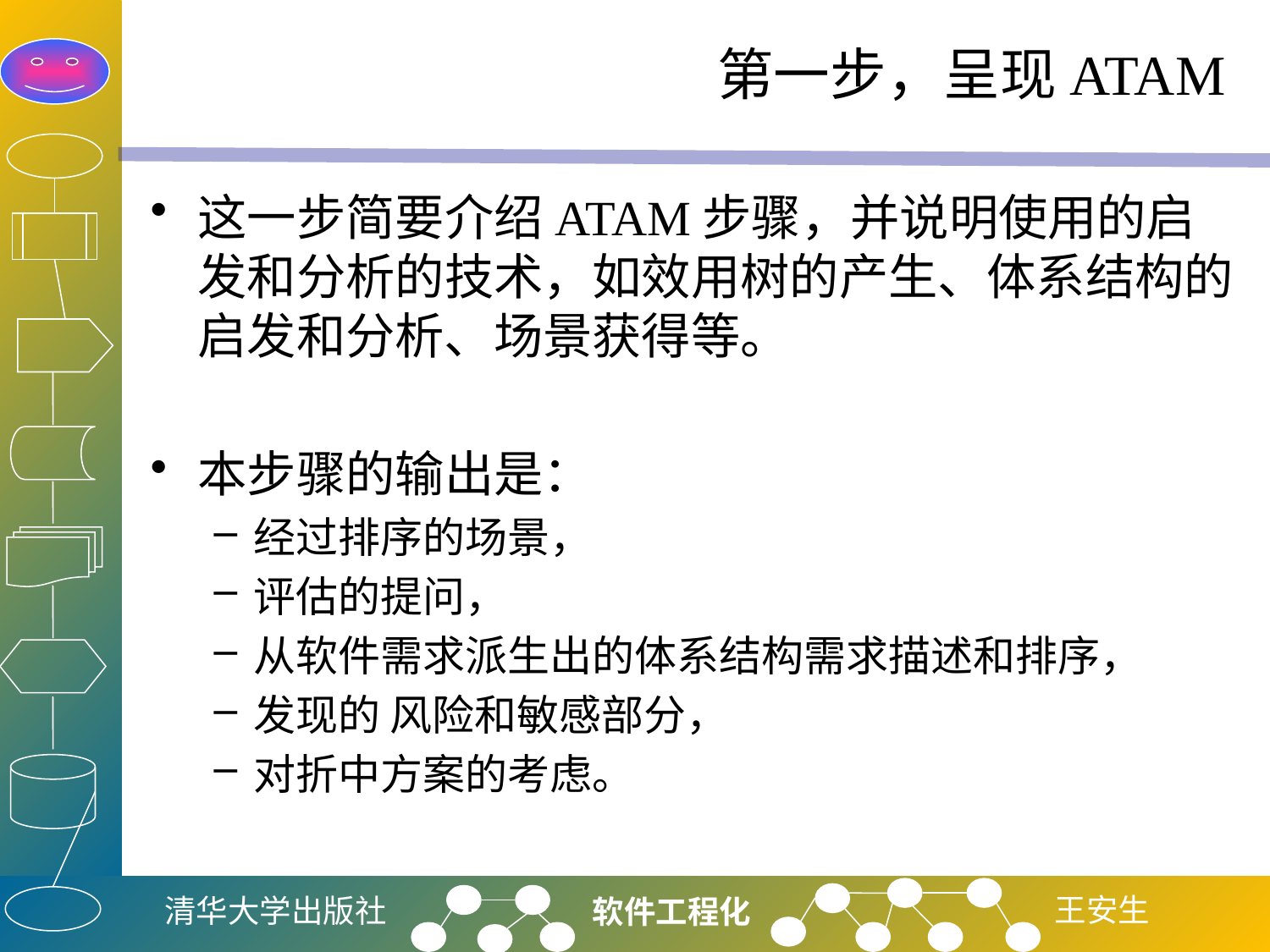

# 第一步，呈现ATAM
这一步简要介绍ATAM步骤，并说明使用的启发和分析的技术，如效用树的产生、体系结构的启发和分析、场景获得等。

本步骤的输出是：
经过排序的场景，
评估的提问，
从软件需求派生出的体系结构需求描述和排序，
发现的 风险和敏感部分，
对折中方案的考虑。